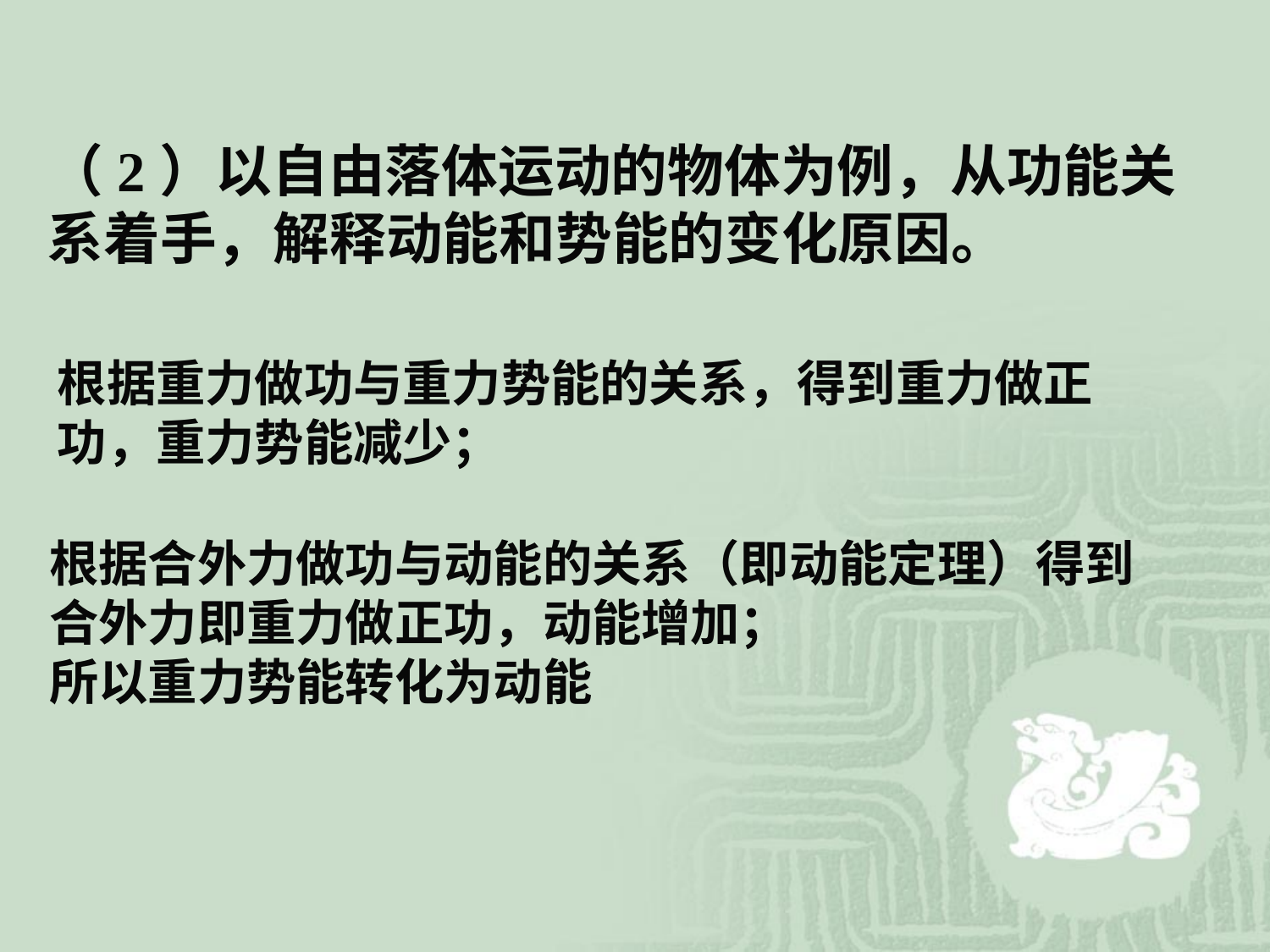

（2）以自由落体运动的物体为例，从功能关系着手，解释动能和势能的变化原因。
根据重力做功与重力势能的关系，得到重力做正功，重力势能减少；
根据合外力做功与动能的关系（即动能定理）得到
合外力即重力做正功，动能增加；
所以重力势能转化为动能